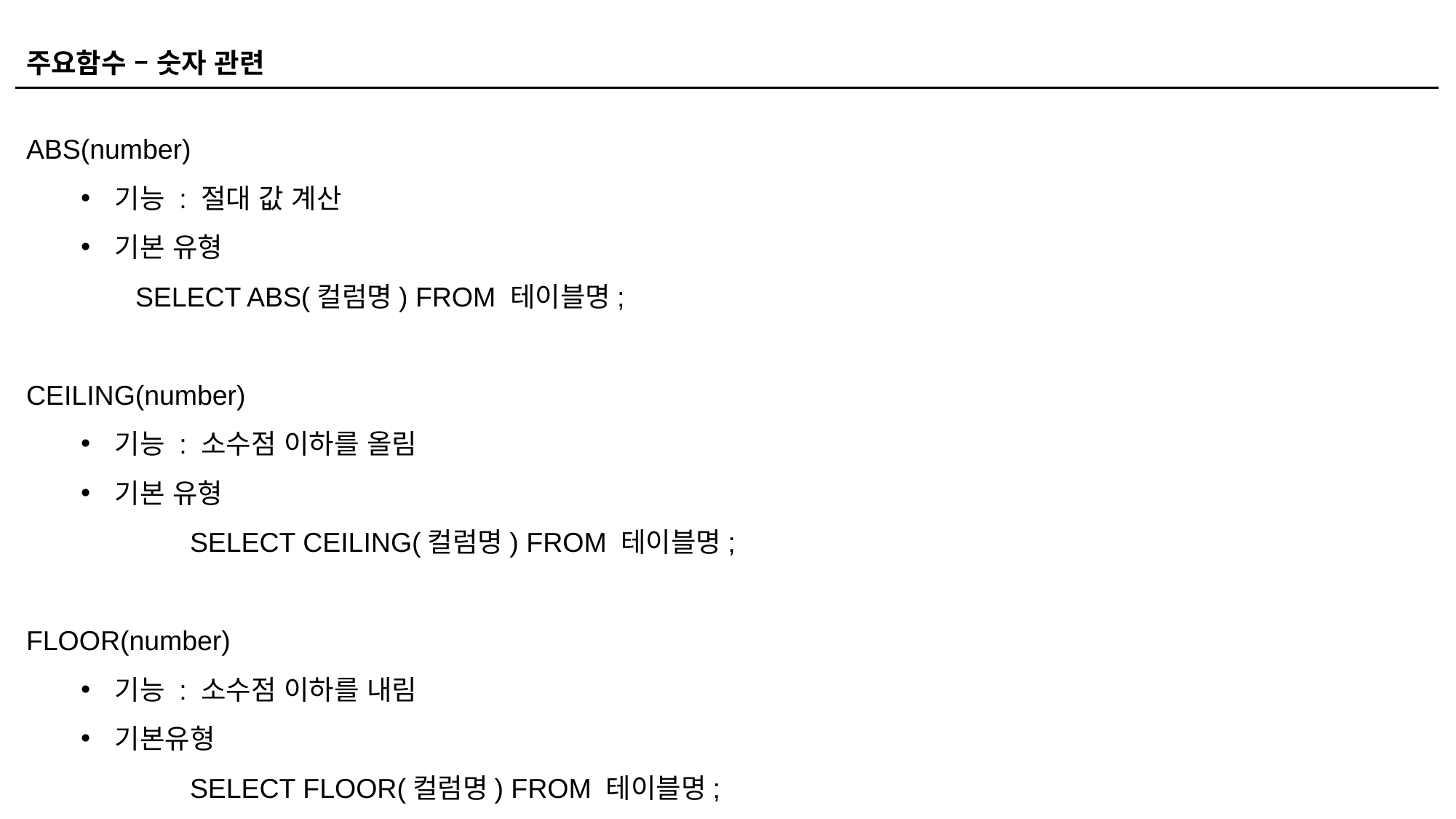

주요함수 – 숫자 관련
ABS(number)
기능 : 절대 값 계산
기본 유형
	SELECT ABS(컬럼명) FROM 테이블명;

CEILING(number)
기능 : 소수점 이하를 올림
기본 유형
 	SELECT CEILING(컬럼명) FROM 테이블명;

FLOOR(number)
기능 : 소수점 이하를 내림
기본유형
	SELECT FLOOR(컬럼명) FROM 테이블명;